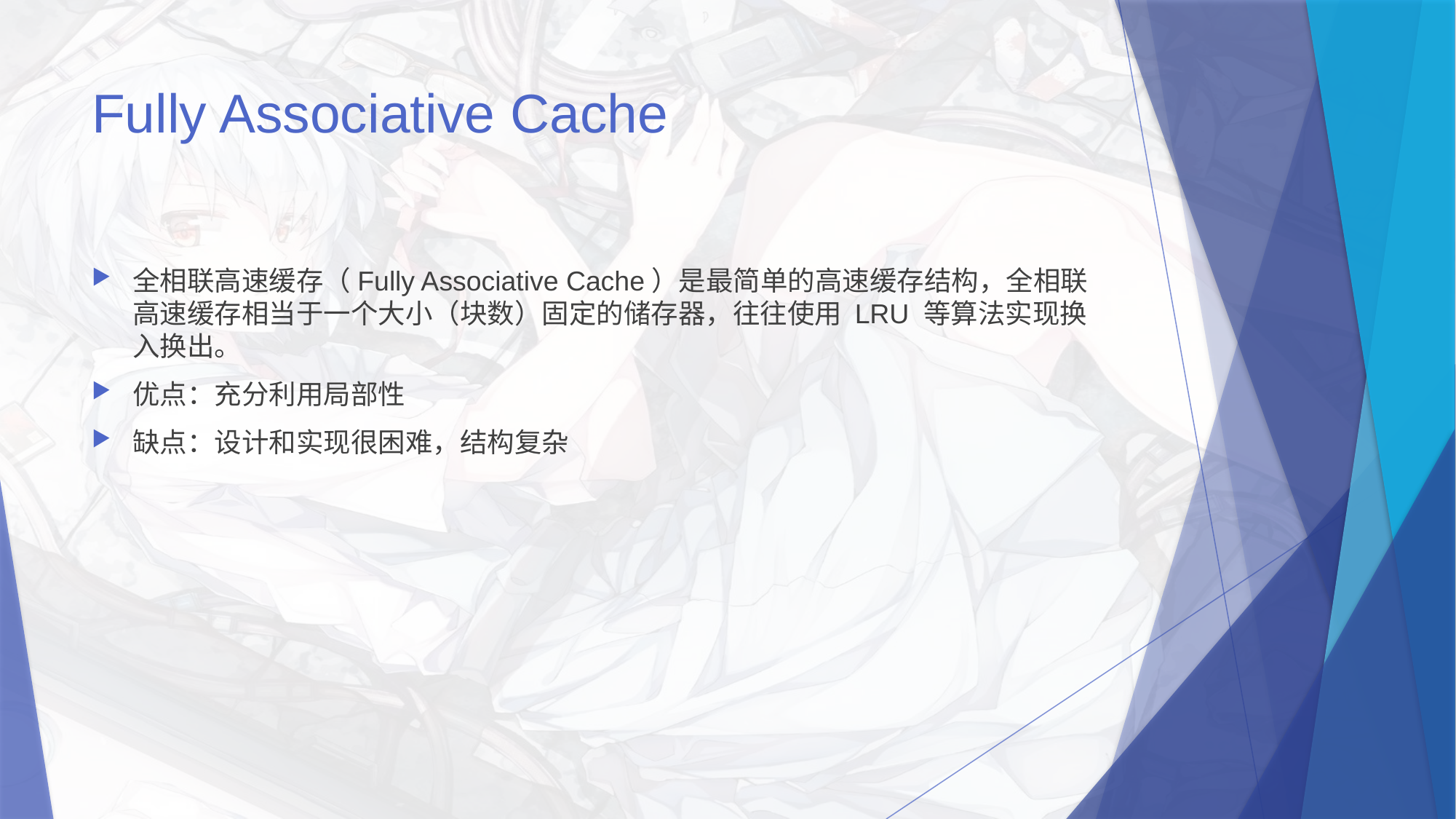

# Fully Associative Cache
全相联高速缓存（Fully Associative Cache）是最简单的高速缓存结构，全相联高速缓存相当于一个大小（块数）固定的储存器，往往使用 LRU 等算法实现换入换出。
优点：充分利用局部性
缺点：设计和实现很困难，结构复杂